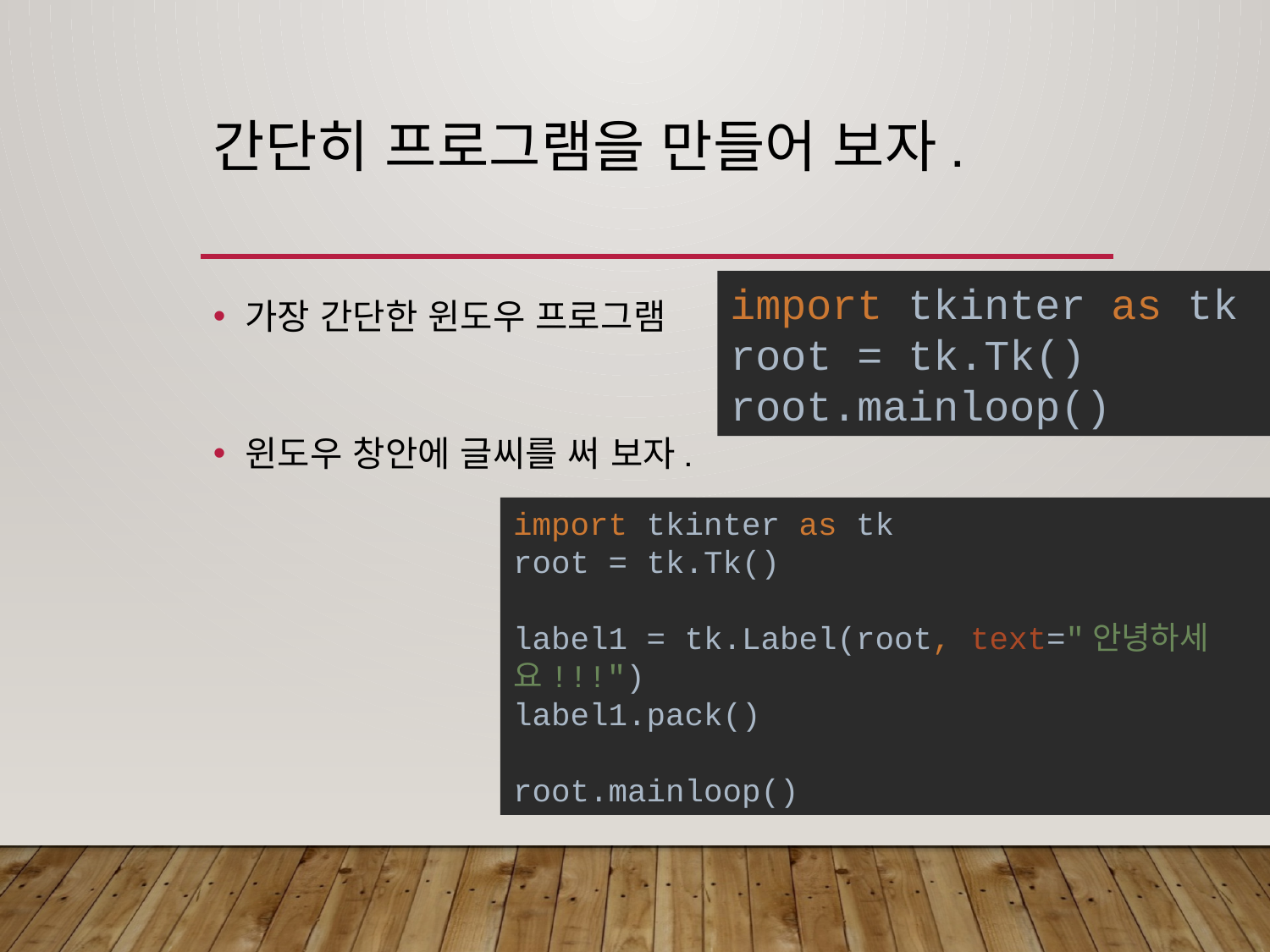

# 간단히 프로그램을 만들어 보자.
import tkinter as tk
root = tk.Tk()
root.mainloop()
가장 간단한 윈도우 프로그램

윈도우 창안에 글씨를 써 보자.
import tkinter as tk
root = tk.Tk()
label1 = tk.Label(root, text="안녕하세요!!!")
label1.pack()
root.mainloop()